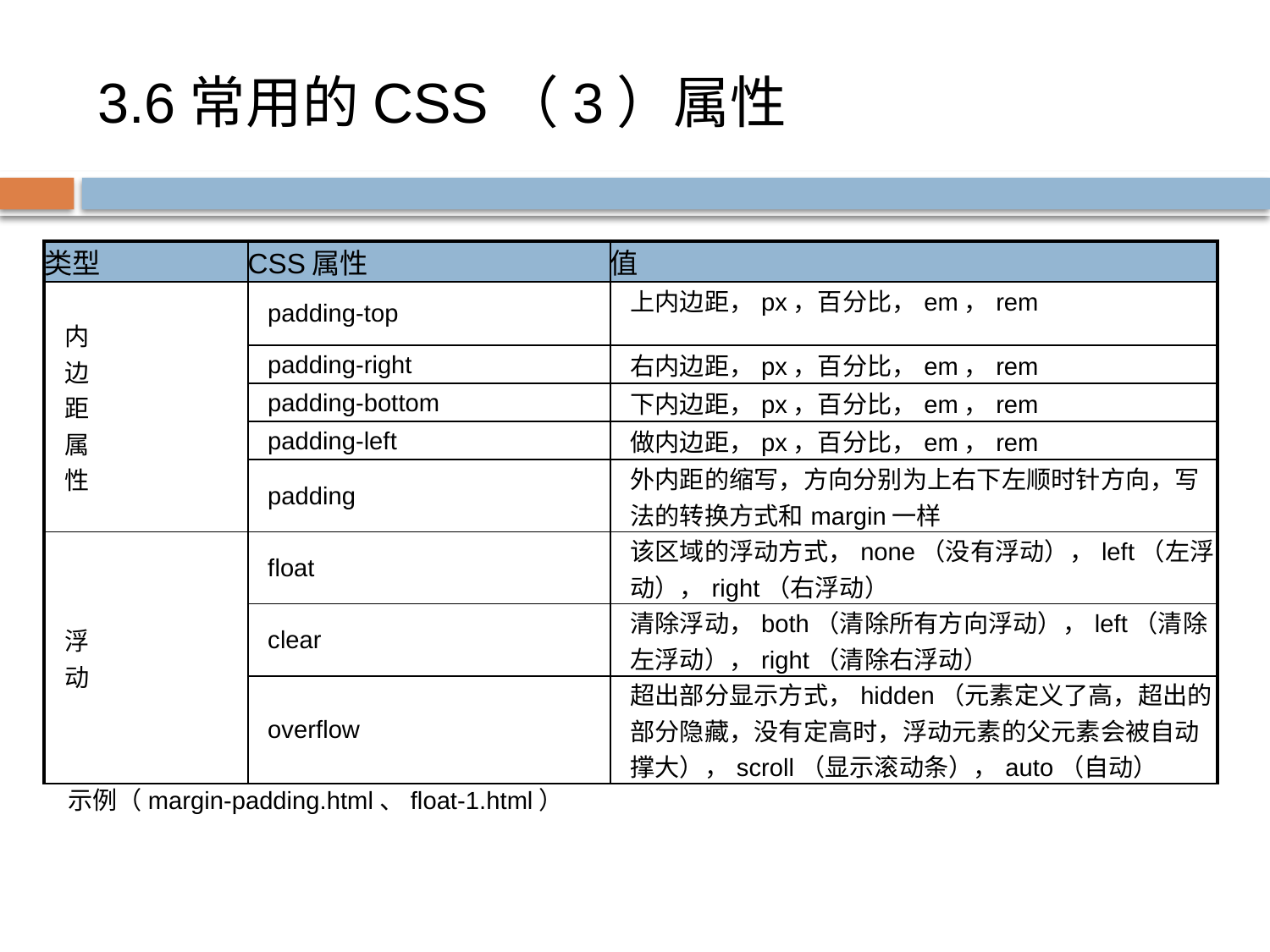

# 3.6常用的CSS（3）属性
| 类型 | CSS属性 | 值 |
| --- | --- | --- |
| 内 边 距 属 性 | padding-top | 上内边距，px，百分比，em，rem |
|  | padding-right | 右内边距，px，百分比，em，rem |
|  | padding-bottom | 下内边距，px，百分比，em，rem |
|  | padding-left | 做内边距，px，百分比，em，rem |
|  | padding | 外内距的缩写，方向分别为上右下左顺时针方向，写法的转换方式和margin一样 |
| 浮 动 | float | 该区域的浮动方式，none（没有浮动），left（左浮动），right（右浮动） |
|  | clear | 清除浮动，both（清除所有方向浮动），left（清除左浮动），right（清除右浮动） |
|  | overflow | 超出部分显示方式，hidden（元素定义了高，超出的部分隐藏，没有定高时，浮动元素的父元素会被自动撑大），scroll（显示滚动条），auto（自动） |
示例（margin-padding.html、float-1.html）